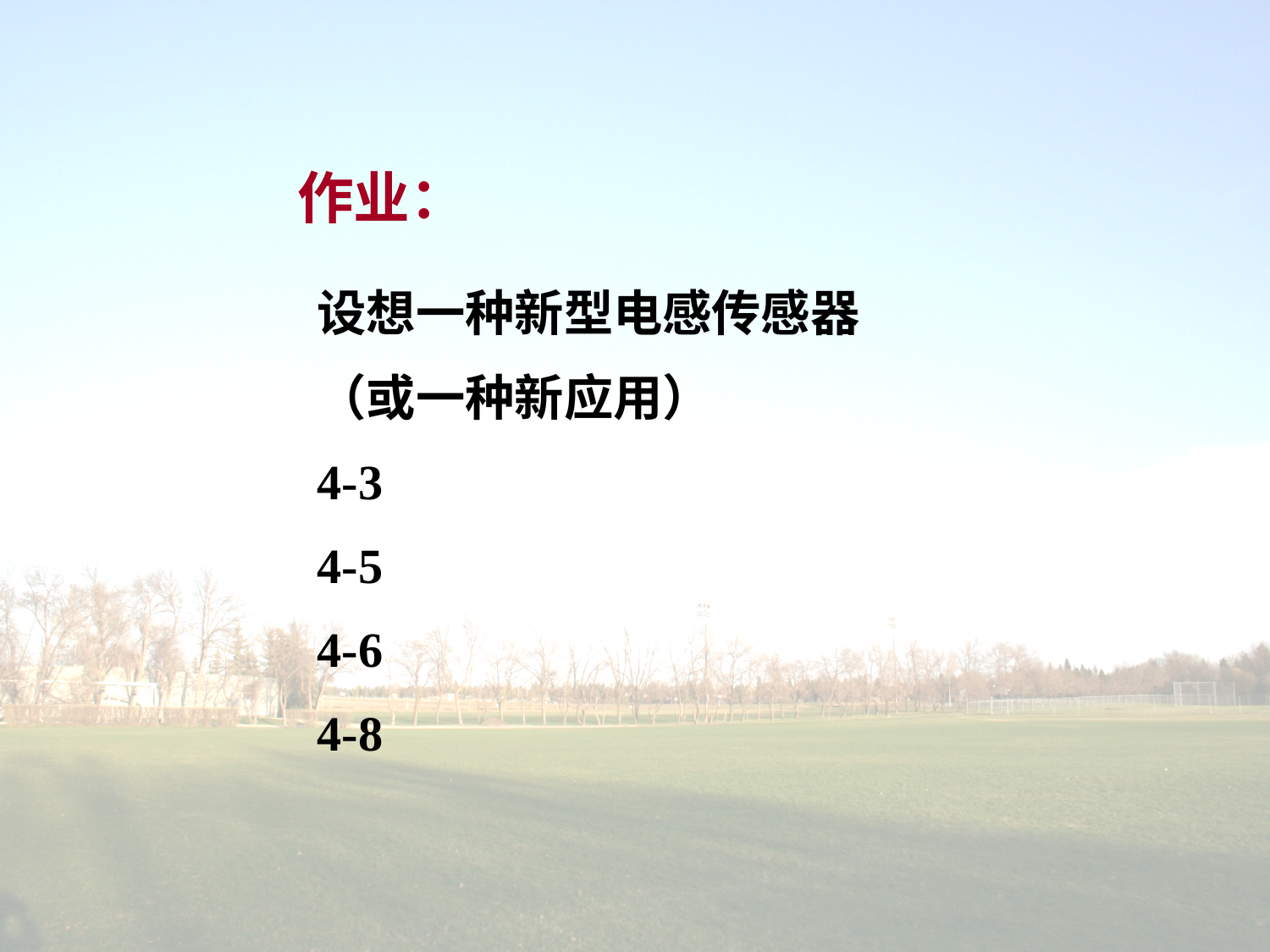

作业：
设想一种新型电感传感器
（或一种新应用）
4-3
4-5
4-6
4-8